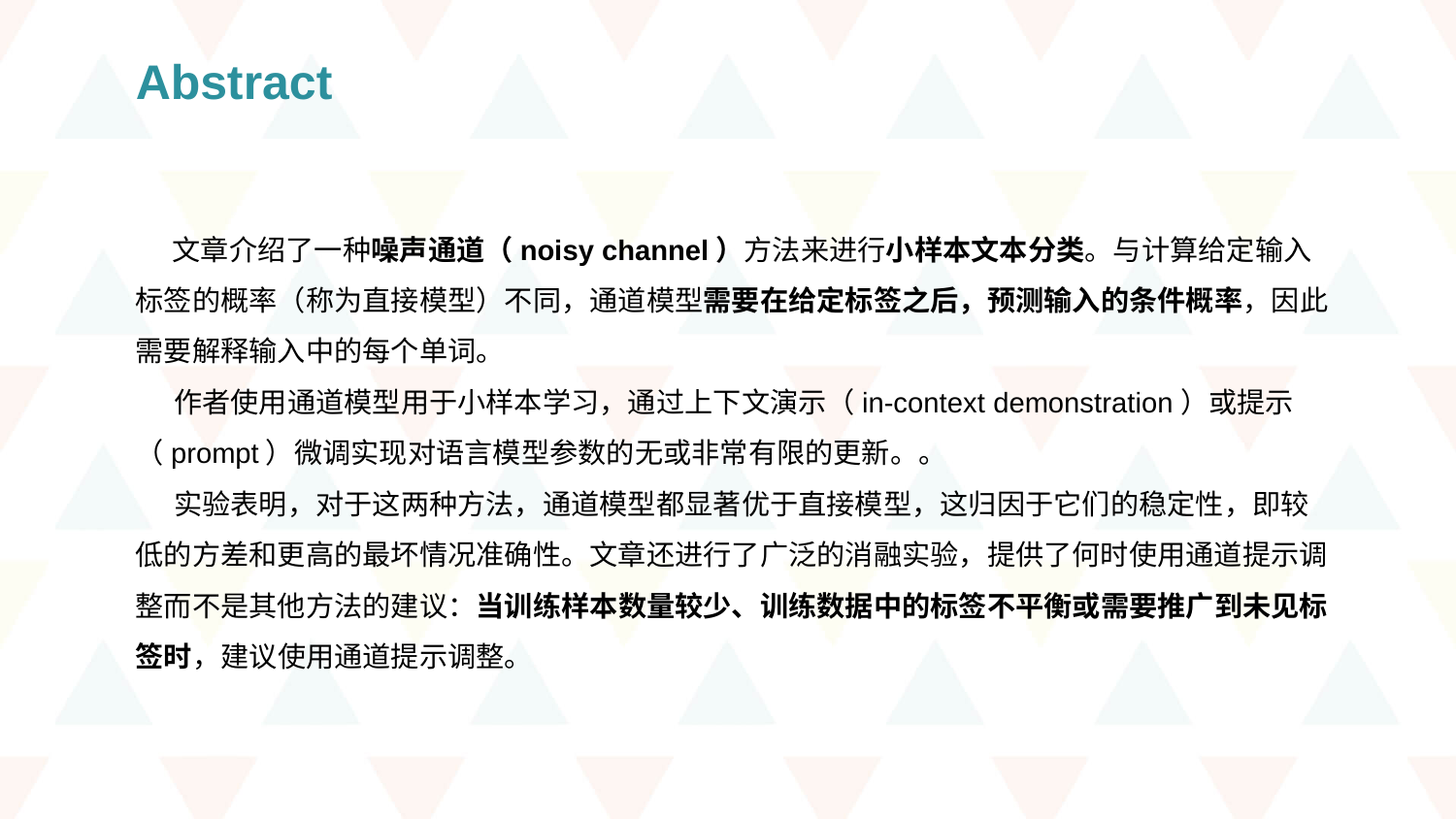

Abstract
     文章介绍了一种噪声通道（noisy channel）方法来进行小样本文本分类。与计算给定输入标签的概率（称为直接模型）不同，通道模型需要在给定标签之后，预测输入的条件概率，因此需要解释输入中的每个单词。
     作者使用通道模型用于小样本学习，通过上下文演示（in-context demonstration）或提示（prompt）微调实现对语言模型参数的无或非常有限的更新。。
     实验表明，对于这两种方法，通道模型都显著优于直接模型，这归因于它们的稳定性，即较低的方差和更高的最坏情况准确性。文章还进行了广泛的消融实验，提供了何时使用通道提示调整而不是其他方法的建议：当训练样本数量较少、训练数据中的标签不平衡或需要推广到未见标签时，建议使用通道提示调整。